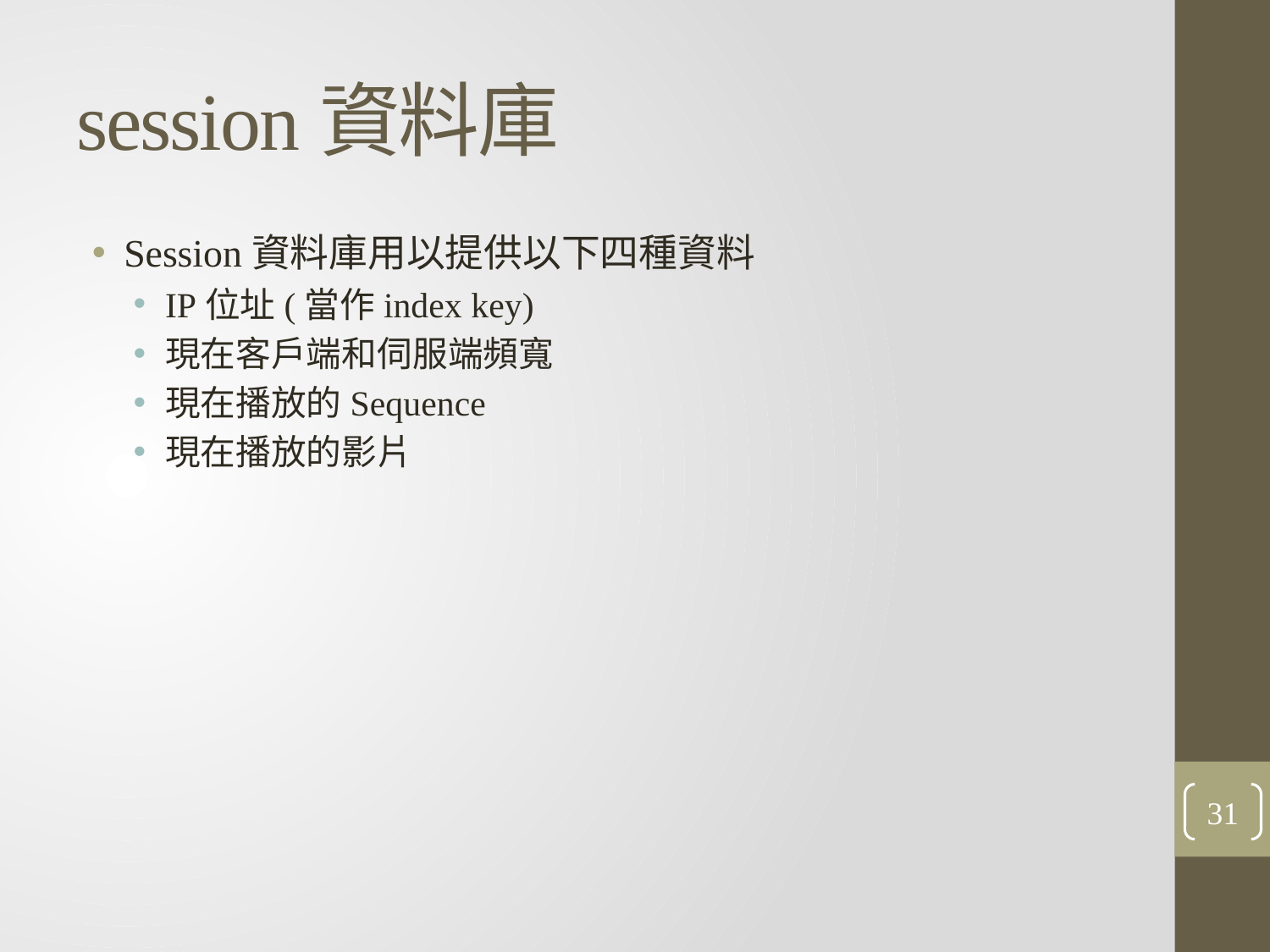

# session資料庫
Session資料庫用以提供以下四種資料
IP位址(當作index key)
現在客戶端和伺服端頻寬
現在播放的Sequence
現在播放的影片
31